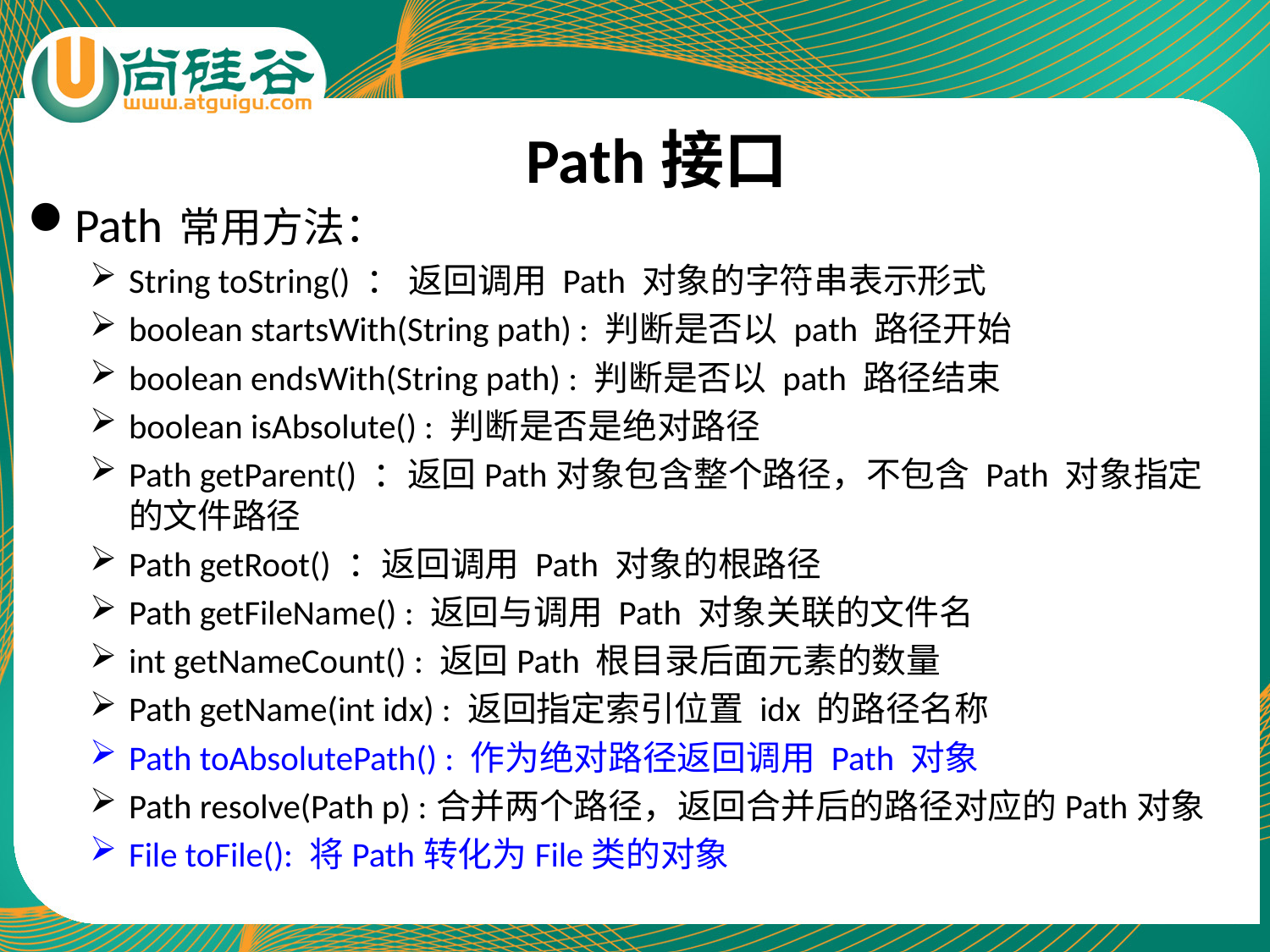

# Path接口
Path 常用方法：
String toString() ： 返回调用 Path 对象的字符串表示形式
boolean startsWith(String path) : 判断是否以 path 路径开始
boolean endsWith(String path) : 判断是否以 path 路径结束
boolean isAbsolute() : 判断是否是绝对路径
Path getParent() ：返回Path对象包含整个路径，不包含 Path 对象指定的文件路径
Path getRoot() ：返回调用 Path 对象的根路径
Path getFileName() : 返回与调用 Path 对象关联的文件名
int getNameCount() : 返回Path 根目录后面元素的数量
Path getName(int idx) : 返回指定索引位置 idx 的路径名称
Path toAbsolutePath() : 作为绝对路径返回调用 Path 对象
Path resolve(Path p) :合并两个路径，返回合并后的路径对应的Path对象
File toFile(): 将Path转化为File类的对象